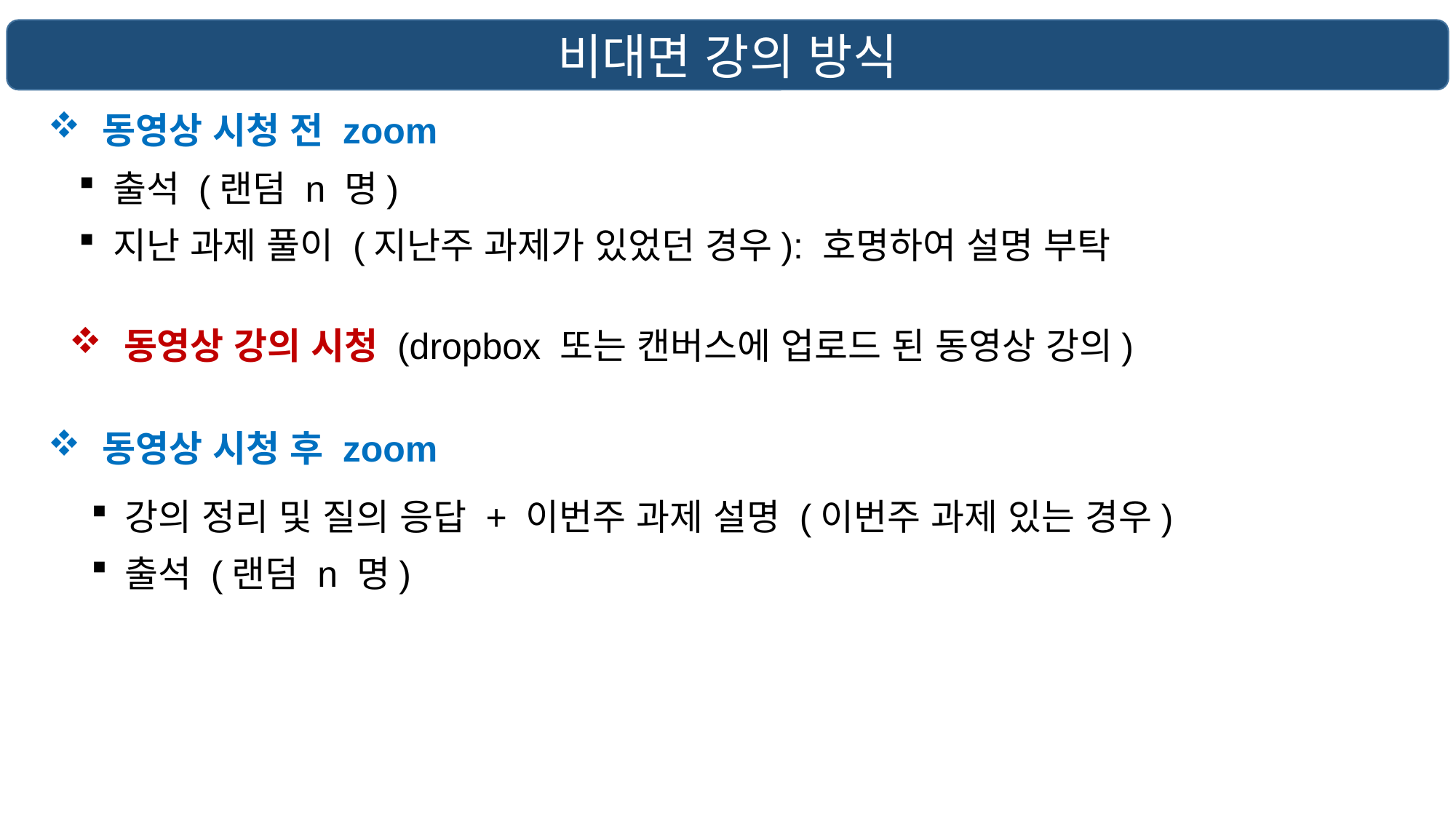

비대면 강의 방식
동영상 시청 전 zoom
출석 (랜덤 n 명)
지난 과제 풀이 (지난주 과제가 있었던 경우): 호명하여 설명 부탁
동영상 강의 시청 (dropbox 또는 캔버스에 업로드 된 동영상 강의)

동영상 시청 후 zoom
강의 정리 및 질의 응답 + 이번주 과제 설명 (이번주 과제 있는 경우)
출석 (랜덤 n 명)